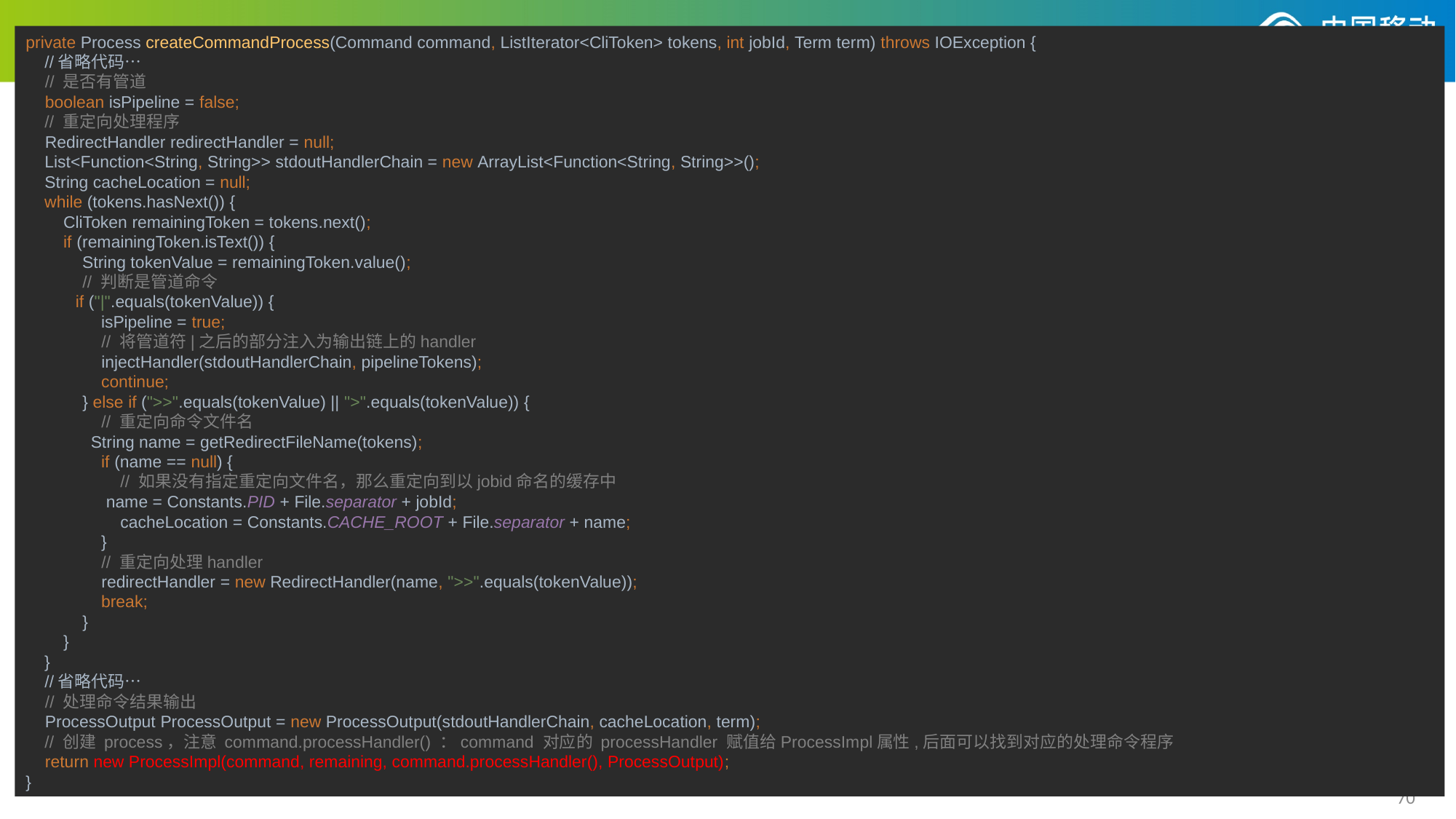

private Process createCommandProcess(Command command, ListIterator<CliToken> tokens, int jobId, Term term) throws IOException {
    //省略代码…
    // 是否有管道
    boolean isPipeline = false;
    // 重定向处理程序
    RedirectHandler redirectHandler = null;
    List<Function<String, String>> stdoutHandlerChain = new ArrayList<Function<String, String>>();
    String cacheLocation = null;
    while (tokens.hasNext()) {
        CliToken remainingToken = tokens.next();
        if (remainingToken.isText()) {
            String tokenValue = remainingToken.value();
            // 判断是管道命令
            if ("|".equals(tokenValue)) {
                isPipeline = true;
                // 将管道符|之后的部分注入为输出链上的handler
                injectHandler(stdoutHandlerChain, pipelineTokens);
                continue;
            } else if (">>".equals(tokenValue) || ">".equals(tokenValue)) {
                // 重定向命令文件名
                String name = getRedirectFileName(tokens);
                if (name == null) {
                    // 如果没有指定重定向文件名，那么重定向到以jobid命名的缓存中
                    name = Constants.PID + File.separator + jobId;
                    cacheLocation = Constants.CACHE_ROOT + File.separator + name;
                }
                // 重定向处理handler
                redirectHandler = new RedirectHandler(name, ">>".equals(tokenValue));
                break;
            }
        }
    }
    //省略代码…
    // 处理命令结果输出
    ProcessOutput ProcessOutput = new ProcessOutput(stdoutHandlerChain, cacheLocation, term);
    // 创建 process，注意 command.processHandler() ：command 对应的 processHandler 赋值给ProcessImpl属性,后面可以找到对应的处理命令程序
    return new ProcessImpl(command, remaining, command.processHandler(), ProcessOutput);
}